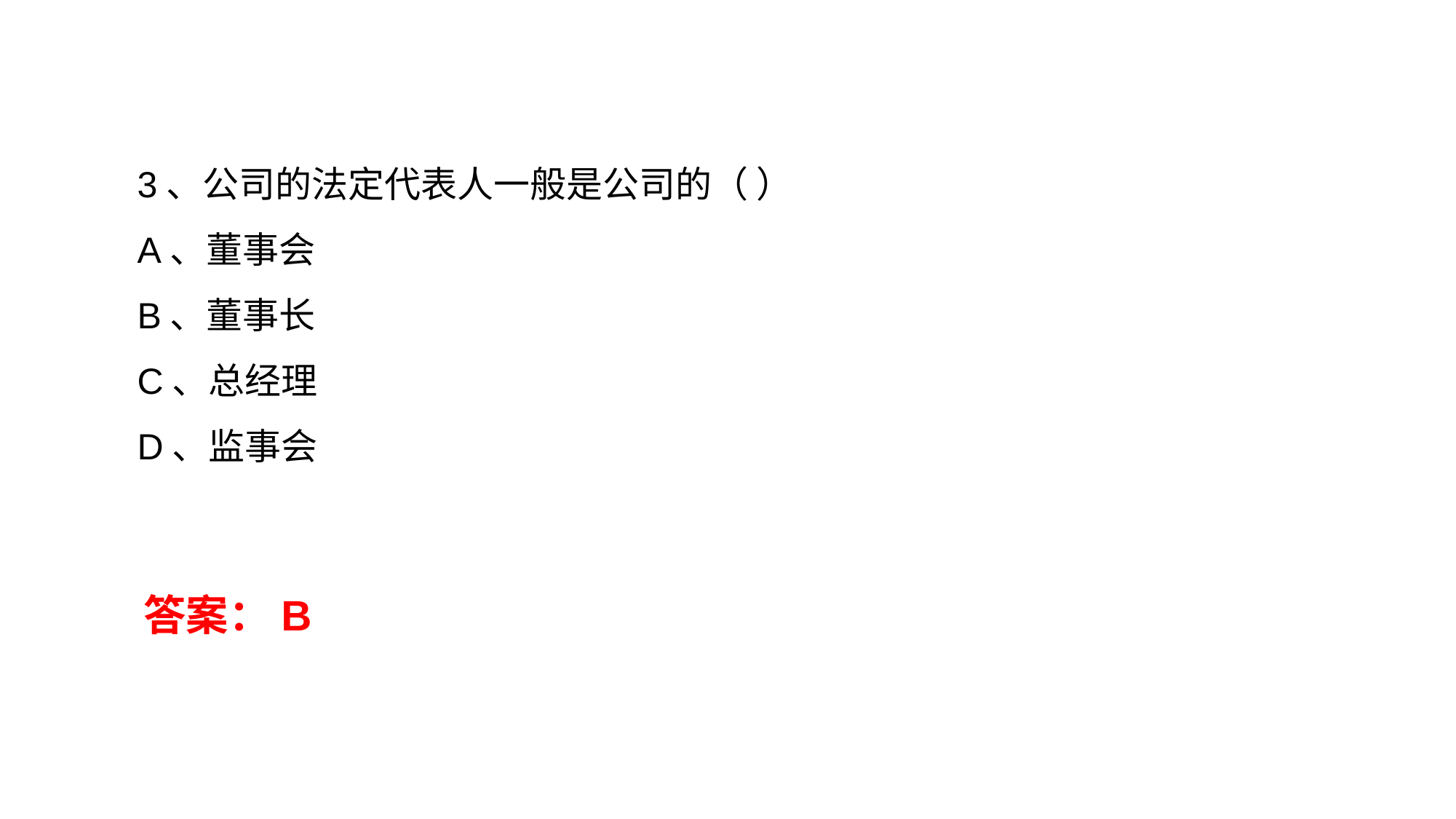

3、公司的法定代表人一般是公司的（ ）
A、董事会
B、董事长
C、总经理
D、监事会

答案：B